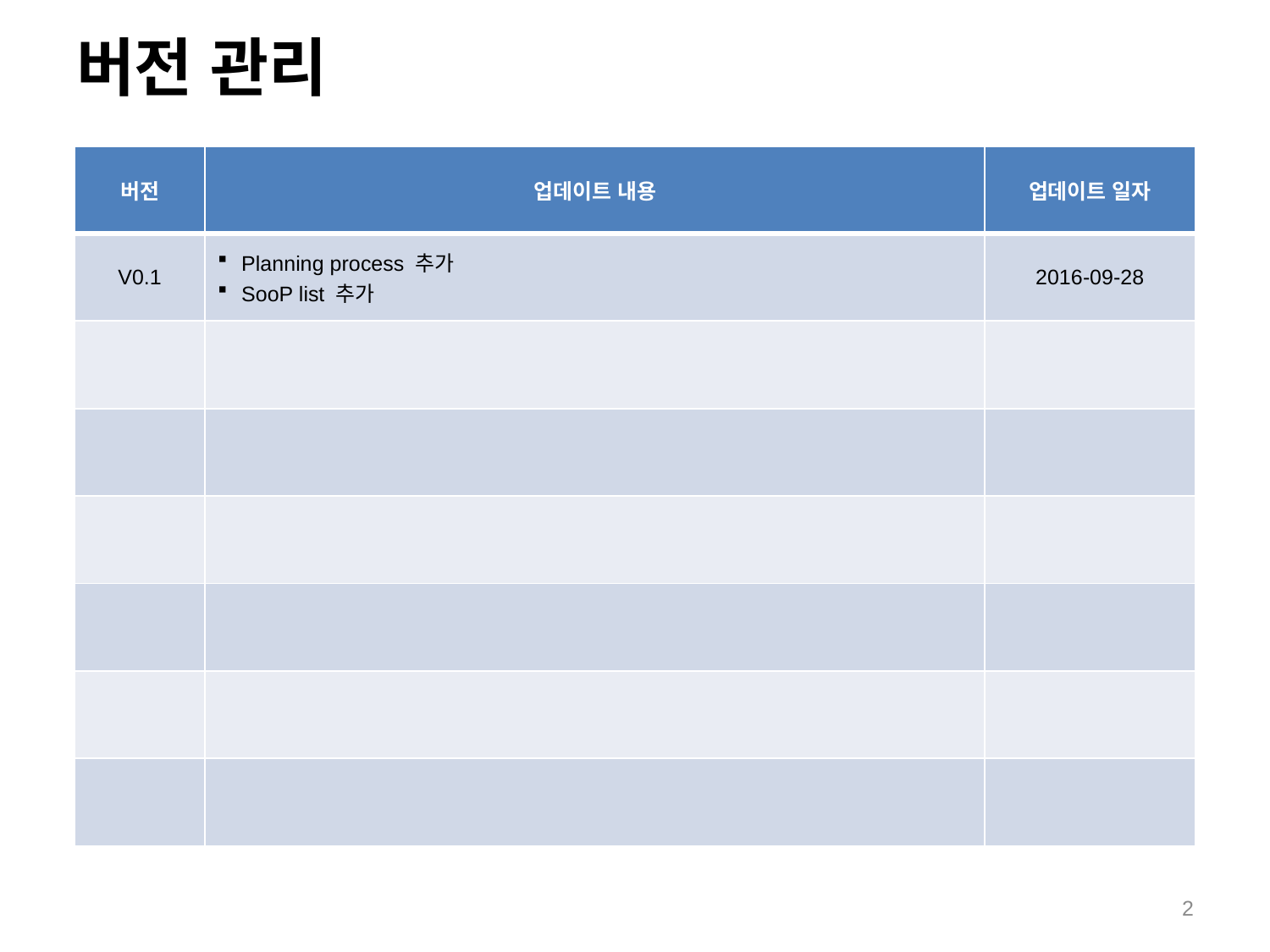

# 버전 관리
| 버전 | 업데이트 내용 | 업데이트 일자 |
| --- | --- | --- |
| V0.1 | Planning process 추가 SooP list 추가 | 2016-09-28 |
|  |  |  |
|  |  |  |
|  |  |  |
|  |  |  |
|  |  |  |
|  |  |  |
2